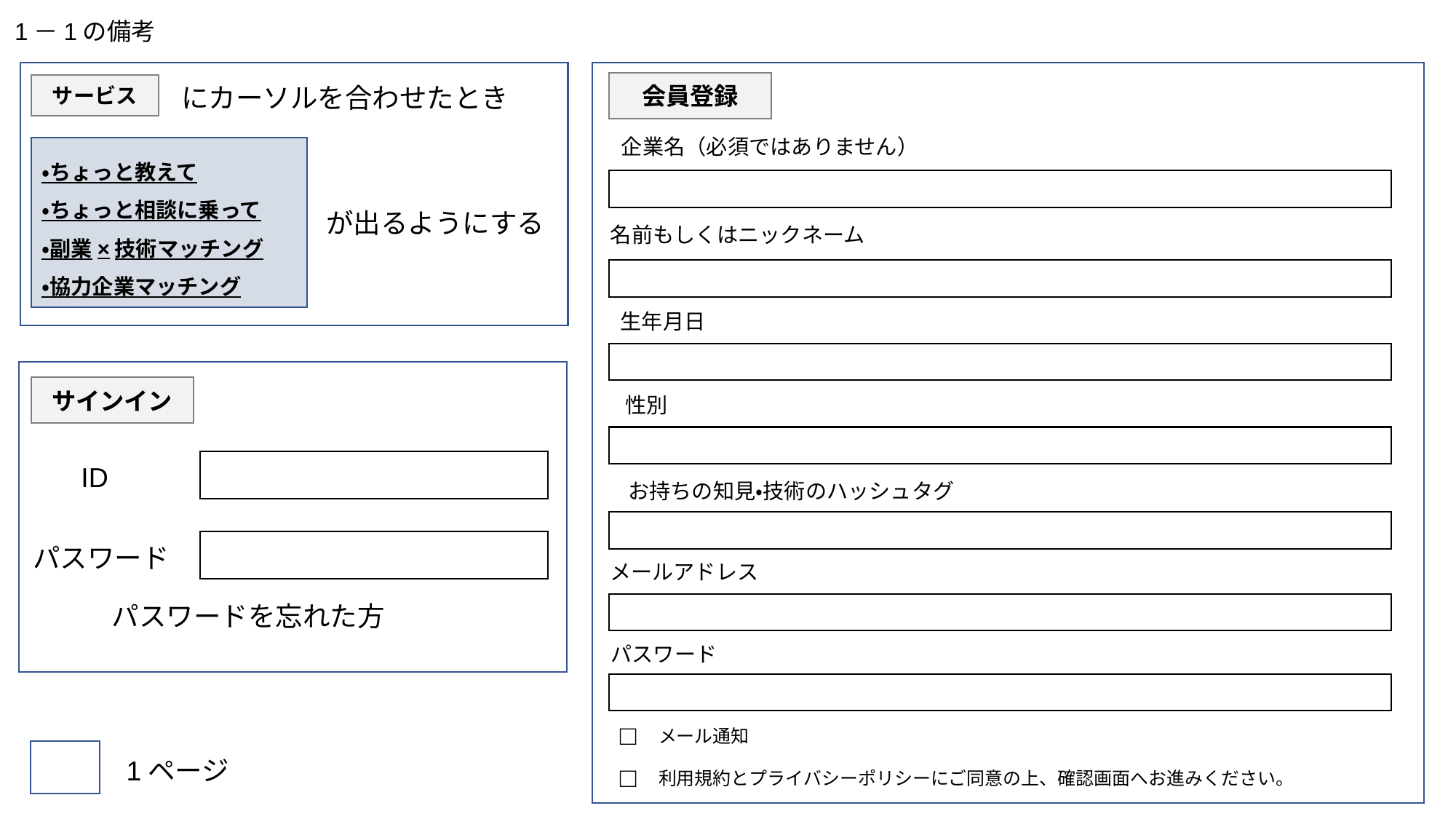

1－1の備考

会員登録
サービス
にカーソルを合わせたとき
企業名（必須ではありません）
・ちょっと教えて
・ちょっと相談に乗って
・副業×技術マッチング
・協力企業マッチング

が出るようにする
名前もしくはニックネーム

生年月日

サインイン
性別

ID
お持ちの知見・技術のハッシュタグ

パスワード
メールアドレス
パスワードを忘れた方

パスワード

□
メール通知

1ページ
□
利用規約とプライバシーポリシーにご同意の上、確認画面へお進みください。